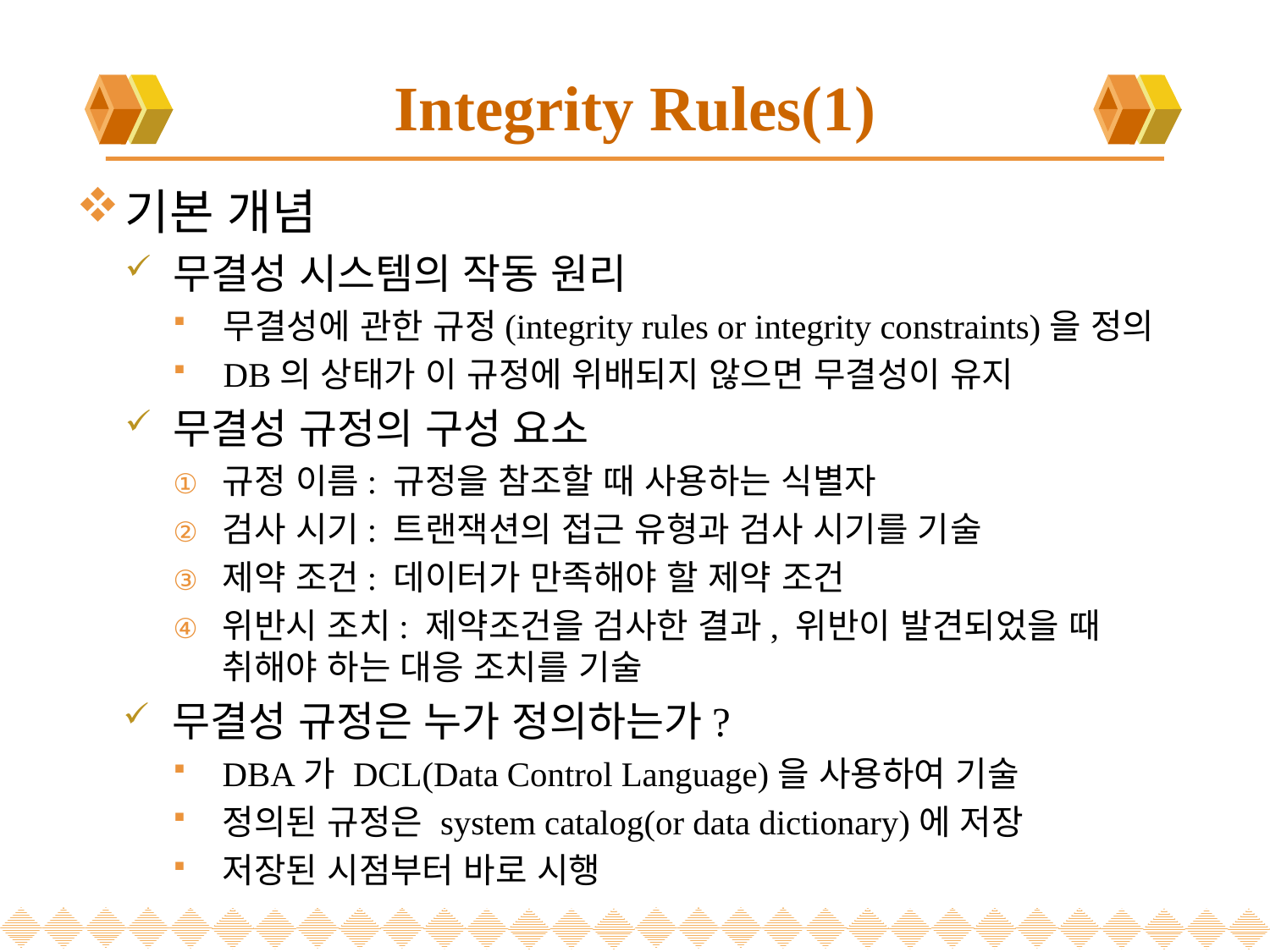

# Integrity Rules(1)
기본 개념
무결성 시스템의 작동 원리
무결성에 관한 규정(integrity rules or integrity constraints)을 정의
DB의 상태가 이 규정에 위배되지 않으면 무결성이 유지
무결성 규정의 구성 요소
규정 이름: 규정을 참조할 때 사용하는 식별자
검사 시기: 트랜잭션의 접근 유형과 검사 시기를 기술
제약 조건: 데이터가 만족해야 할 제약 조건
위반시 조치: 제약조건을 검사한 결과, 위반이 발견되었을 때 취해야 하는 대응 조치를 기술
무결성 규정은 누가 정의하는가?
DBA가 DCL(Data Control Language)을 사용하여 기술
정의된 규정은 system catalog(or data dictionary)에 저장
저장된 시점부터 바로 시행